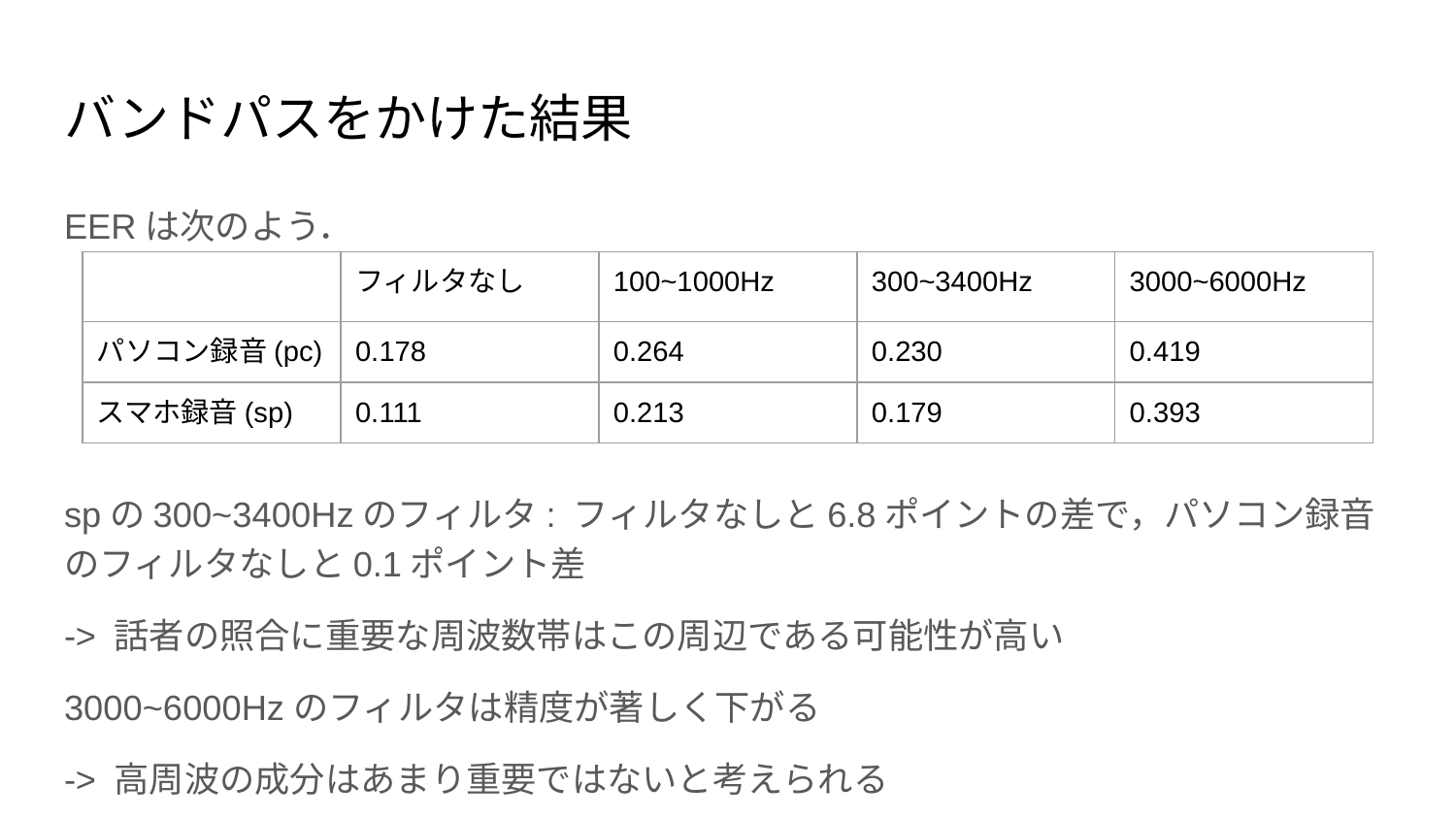

# バンドパスをかけた結果
EERは次のよう．

spの300~3400Hzのフィルタ: フィルタなしと6.8ポイントの差で，パソコン録音のフィルタなしと0.1ポイント差
-> 話者の照合に重要な周波数帯はこの周辺である可能性が高い
3000~6000Hzのフィルタは精度が著しく下がる
-> 高周波の成分はあまり重要ではないと考えられる
|  | フィルタなし | 100~1000Hz | 300~3400Hz | 3000~6000Hz |
| --- | --- | --- | --- | --- |
| パソコン録音(pc) | 0.178 | 0.264 | 0.230 | 0.419 |
| スマホ録音(sp) | 0.111 | 0.213 | 0.179 | 0.393 |